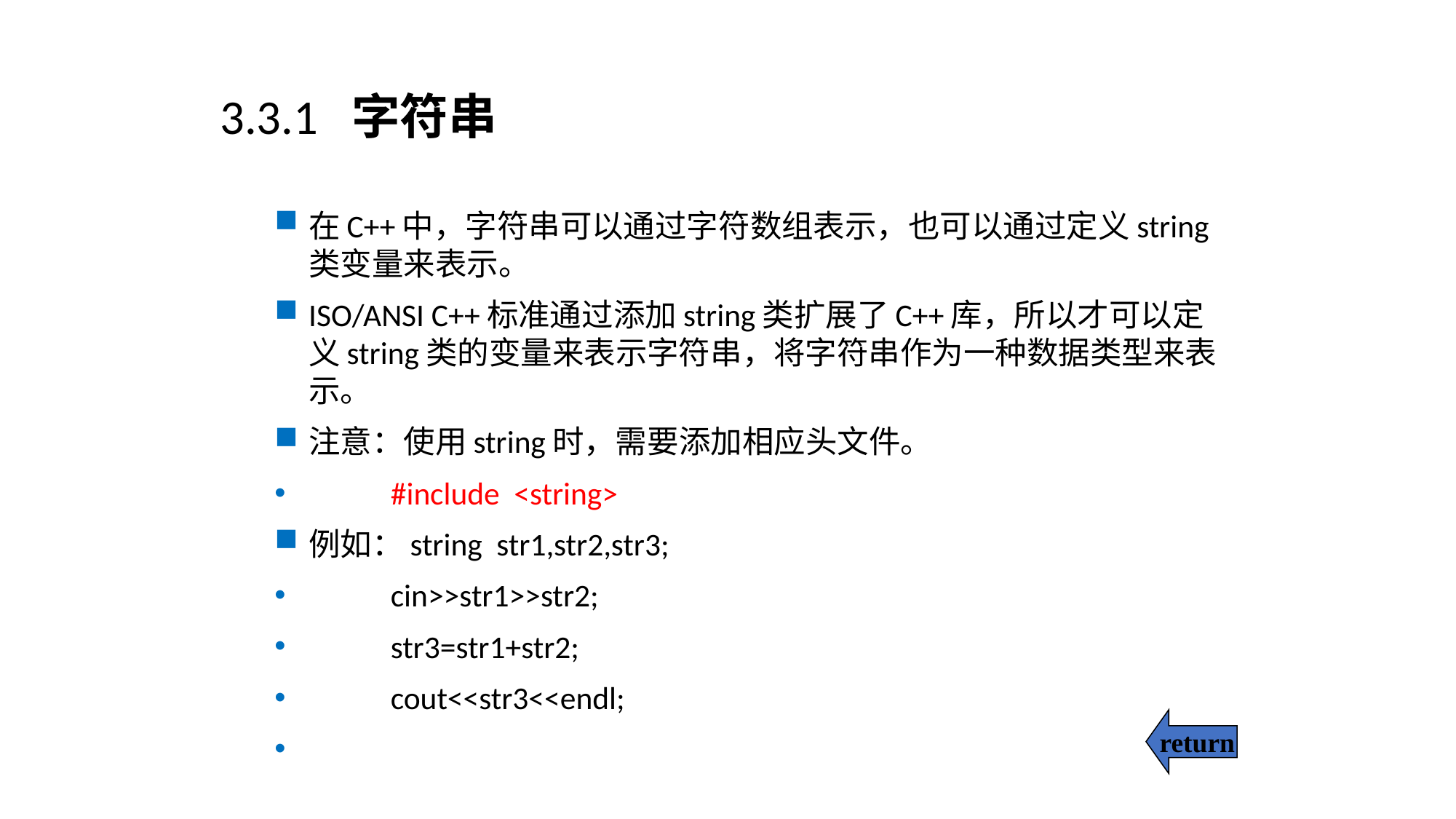

# 3.3.1  字符串
在C++中，字符串可以通过字符数组表示，也可以通过定义string类变量来表示。
ISO/ANSI C++标准通过添加string类扩展了C++库，所以才可以定义string类的变量来表示字符串，将字符串作为一种数据类型来表示。
注意：使用string时，需要添加相应头文件。
               #include  <string>
例如：string  str1,str2,str3;
               cin>>str1>>str2;
               str3=str1+str2;
               cout<<str3<<endl;

return